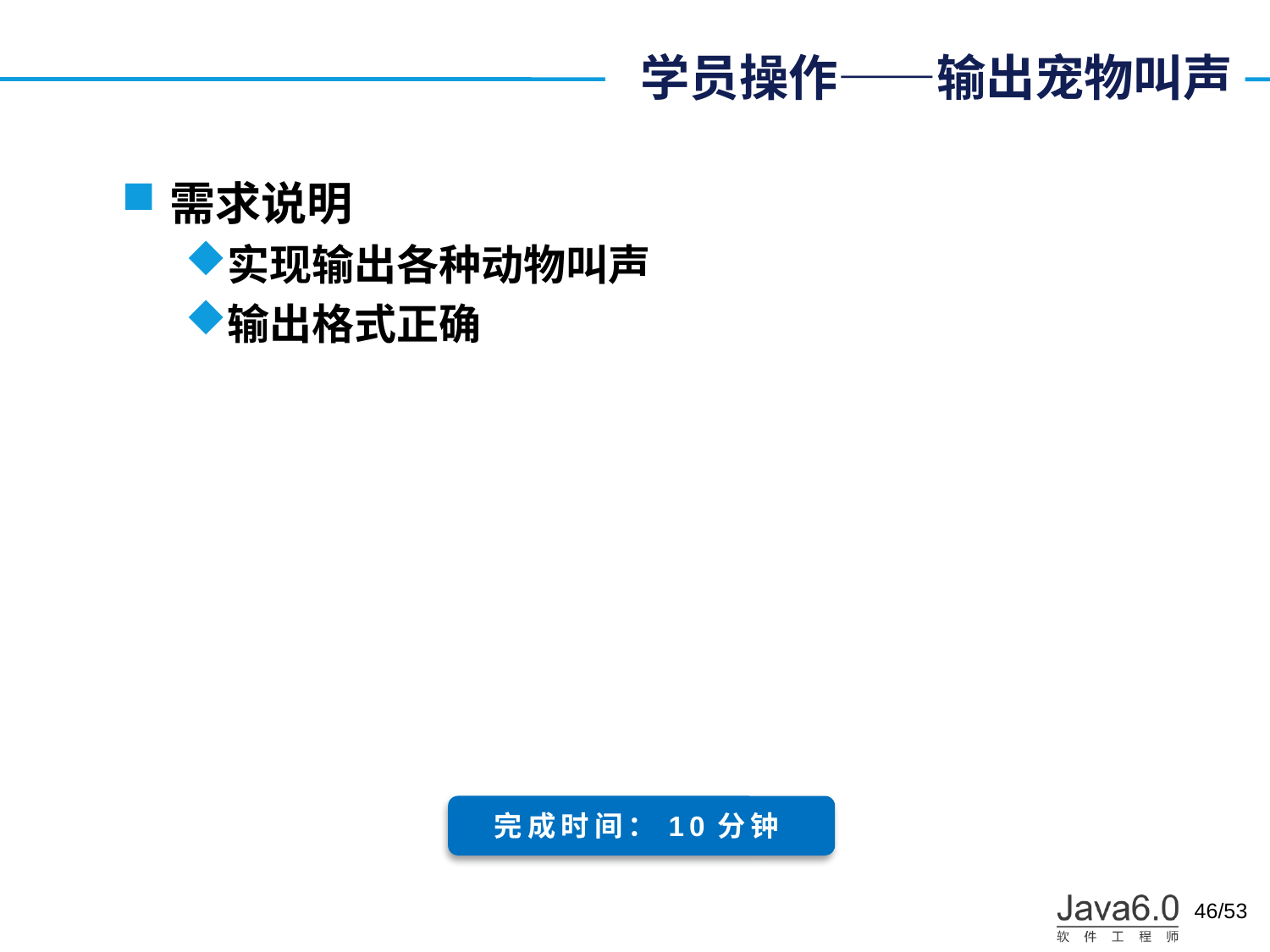

# 学员操作——输出宠物叫声
需求说明
实现输出各种动物叫声
输出格式正确

完成时间：10分钟
46/53